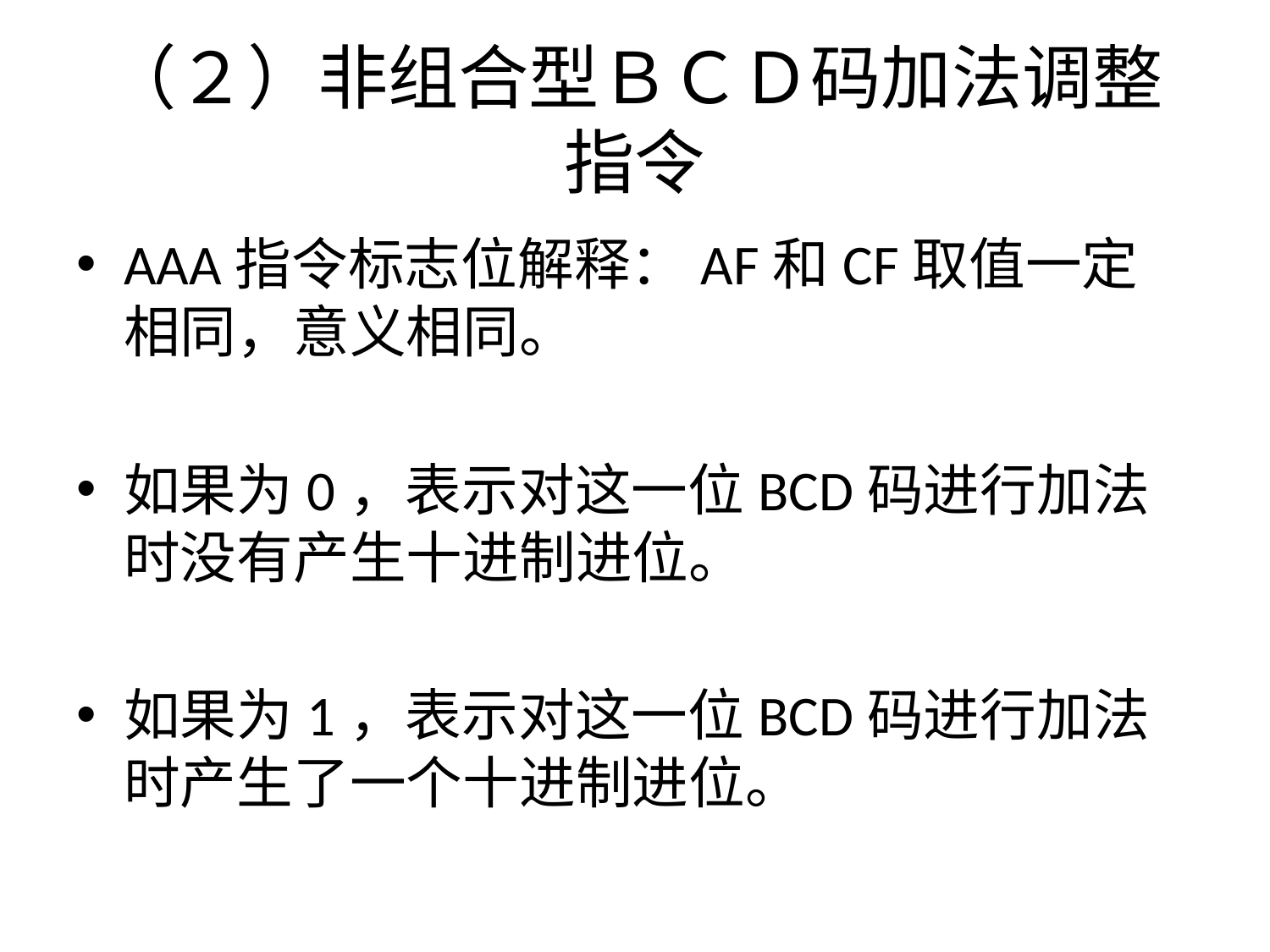

# （２）非组合型ＢＣＤ码加法调整指令
AAA指令标志位解释：AF和CF取值一定相同，意义相同。

如果为0，表示对这一位BCD码进行加法时没有产生十进制进位。

如果为1，表示对这一位BCD码进行加法时产生了一个十进制进位。